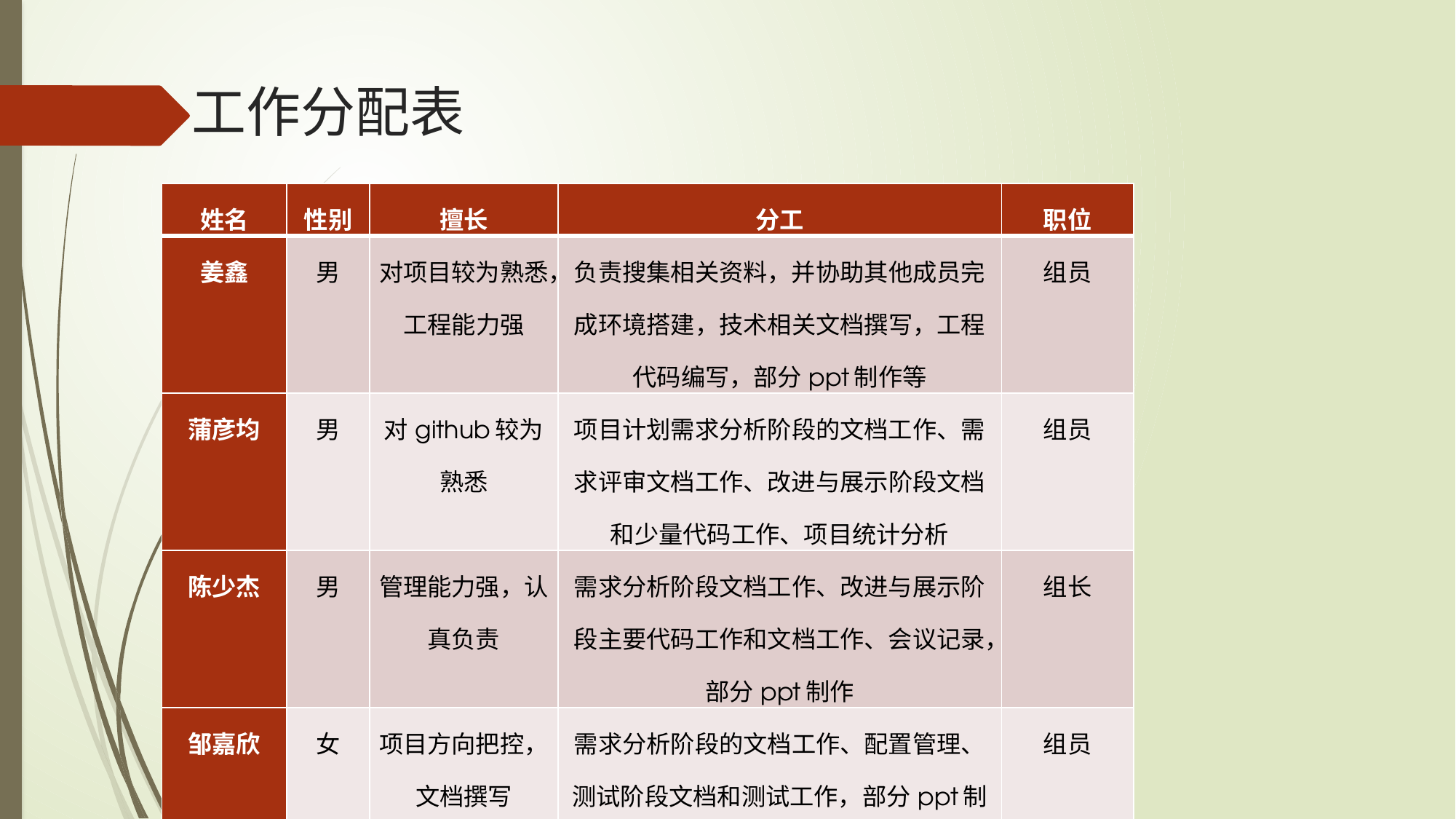

# 工作分配表
| 姓名 | 性别 | 擅长 | 分工 | 职位 |
| --- | --- | --- | --- | --- |
| 姜鑫 | 男 | 对项目较为熟悉，工程能力强 | 负责搜集相关资料，并协助其他成员完成环境搭建，技术相关文档撰写，工程代码编写，部分ppt制作等 | 组员 |
| 蒲彦均 | 男 | 对github较为熟悉 | 项目计划需求分析阶段的文档工作、需求评审文档工作、改进与展示阶段文档和少量代码工作、项目统计分析 | 组员 |
| 陈少杰 | 男 | 管理能力强，认真负责 | 需求分析阶段文档工作、改进与展示阶段主要代码工作和文档工作、会议记录，部分ppt制作 | 组长 |
| 邹嘉欣 | 女 | 项目方向把控，文档撰写 | 需求分析阶段的文档工作、配置管理、测试阶段文档和测试工作，部分ppt制作 | 组员 |